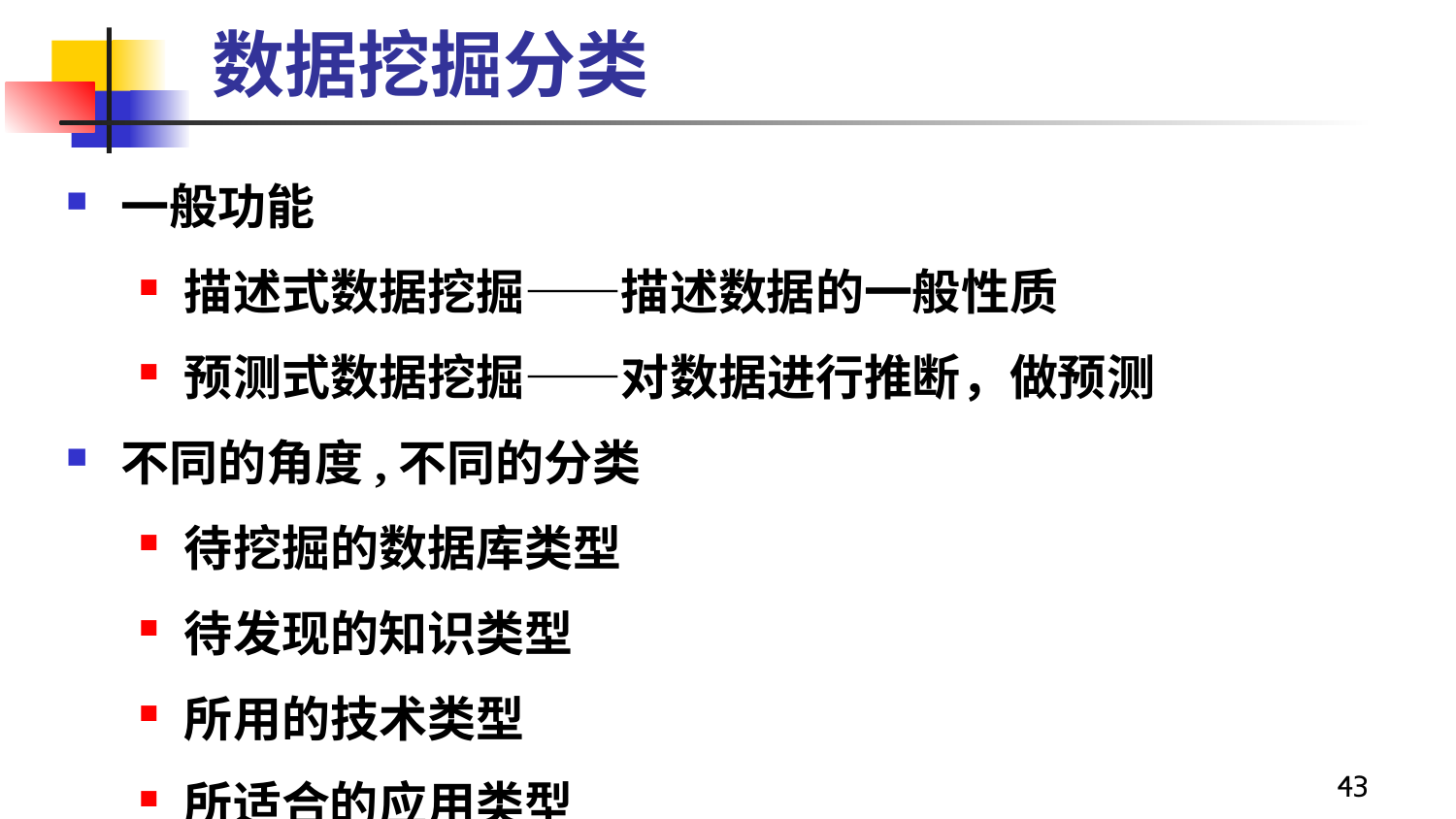

# 数据挖掘分类
一般功能
描述式数据挖掘——描述数据的一般性质
预测式数据挖掘——对数据进行推断，做预测
不同的角度,不同的分类
待挖掘的数据库类型
待发现的知识类型
所用的技术类型
所适合的应用类型
43